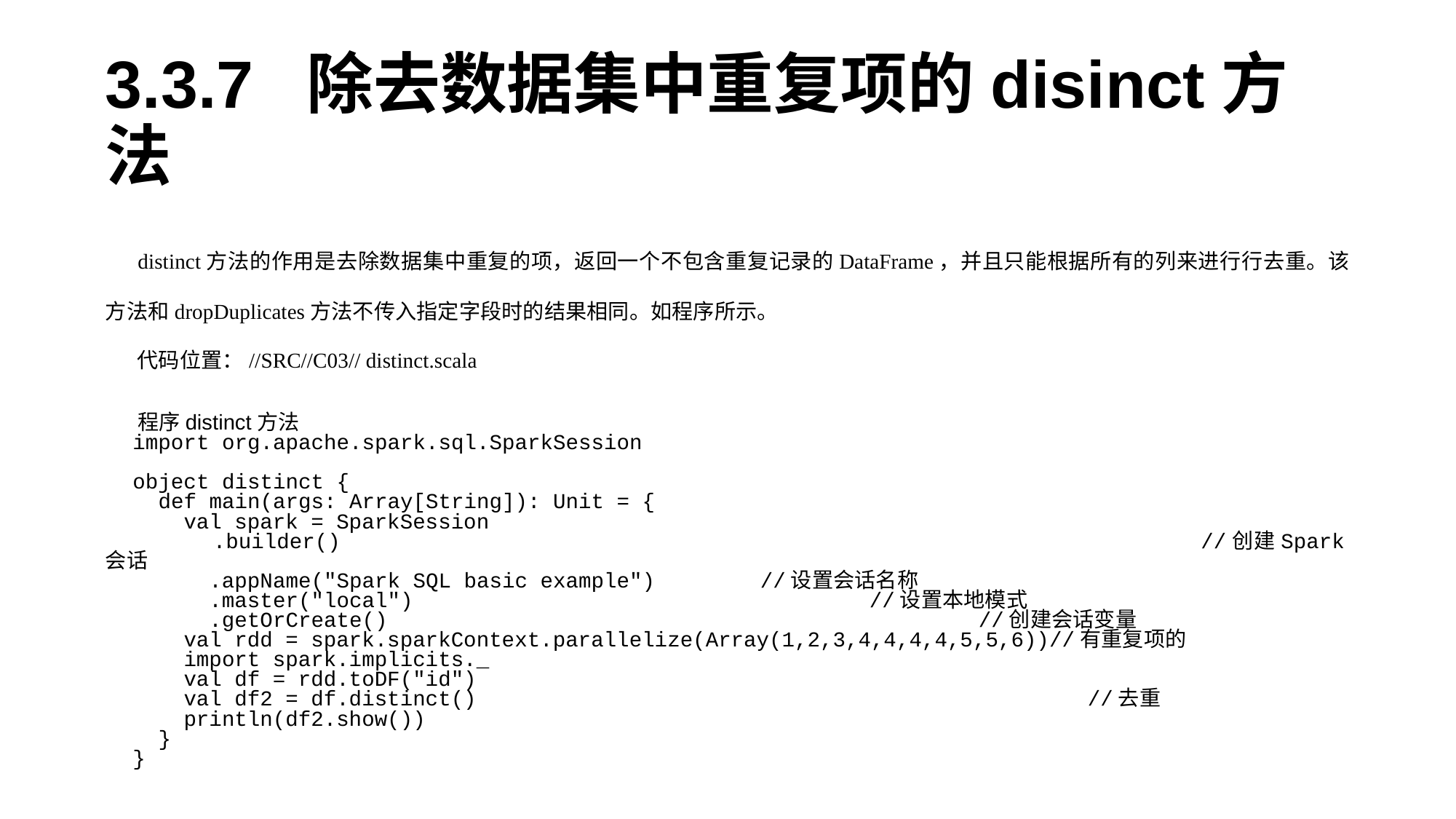

# 3.3.7  除去数据集中重复项的disinct方法
distinct方法的作用是去除数据集中重复的项，返回一个不包含重复记录的DataFrame，并且只能根据所有的列来进行行去重。该方法和dropDuplicates方法不传入指定字段时的结果相同。如程序所示。
代码位置：//SRC//C03// distinct.scala
程序distinct方法
import org.apache.spark.sql.SparkSession

object distinct {
  def main(args: Array[String]): Unit = {
    val spark = SparkSession
      .builder()								//创建Spark会话
      .appName("Spark SQL basic example")	//设置会话名称
      .master("local") 					//设置本地模式
      .getOrCreate()						//创建会话变量
    val rdd = spark.sparkContext.parallelize(Array(1,2,3,4,4,4,4,5,5,6))//有重复项的
    import spark.implicits._
    val df = rdd.toDF("id")
    val df2 = df.distinct()						//去重
    println(df2.show())
  }
}